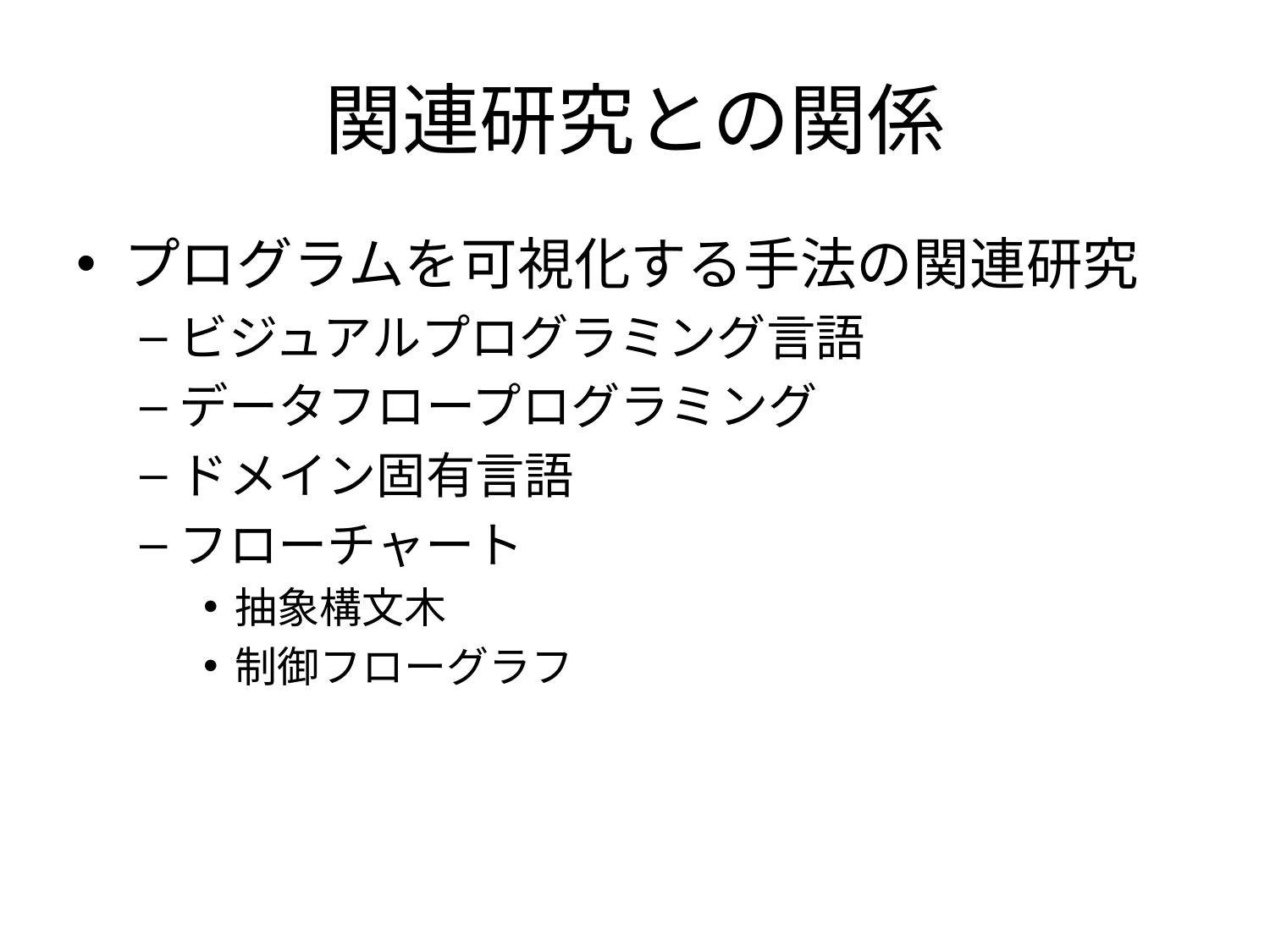

# 関連研究との関係
プログラムを可視化する手法の関連研究
ビジュアルプログラミング言語
データフロープログラミング
ドメイン固有言語
フローチャート
抽象構文木
制御フローグラフ